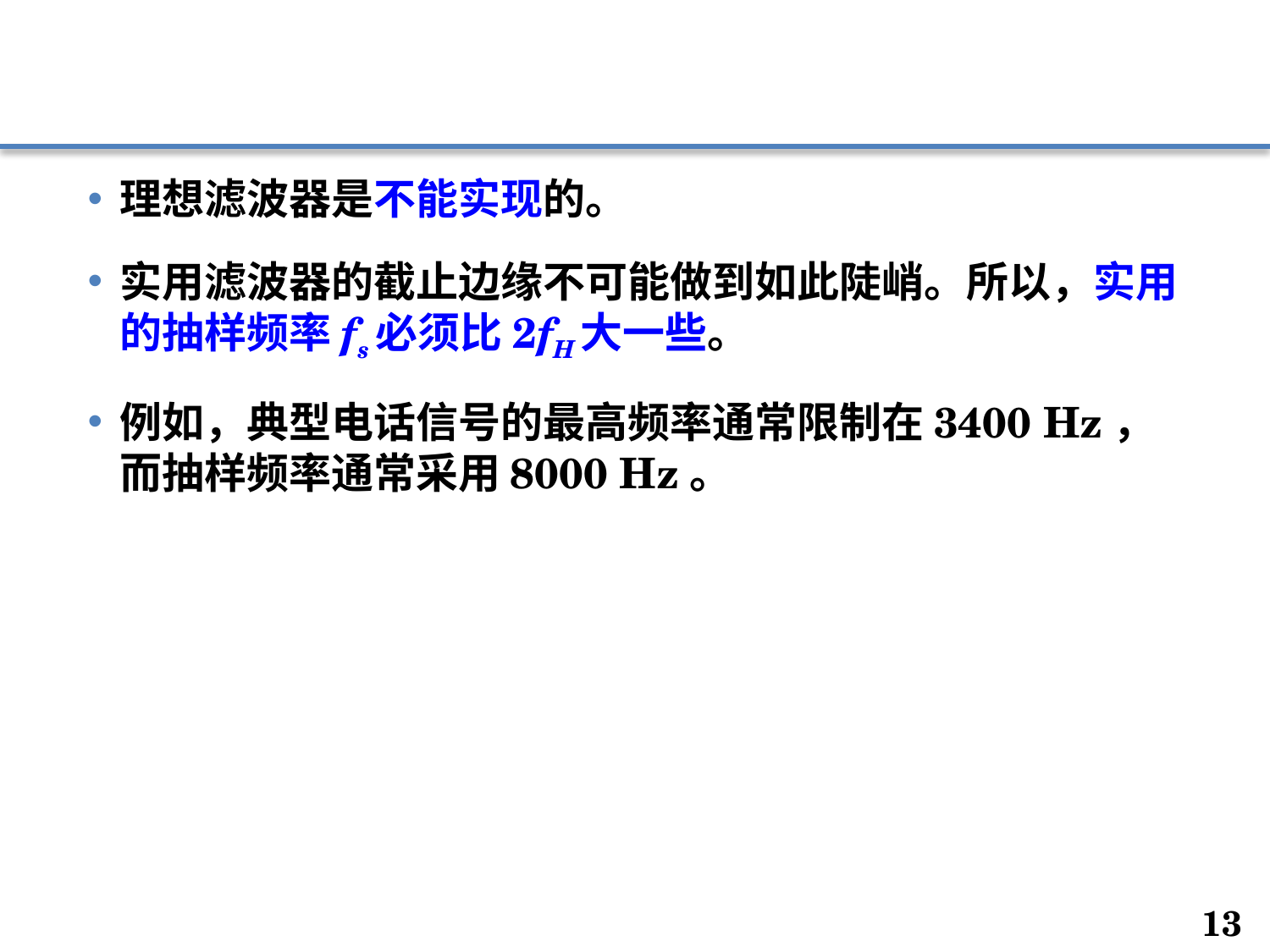

#
理想滤波器是不能实现的。
实用滤波器的截止边缘不可能做到如此陡峭。所以，实用的抽样频率fs必须比2fH大一些。
例如，典型电话信号的最高频率通常限制在3400 Hz，而抽样频率通常采用8000 Hz。
13